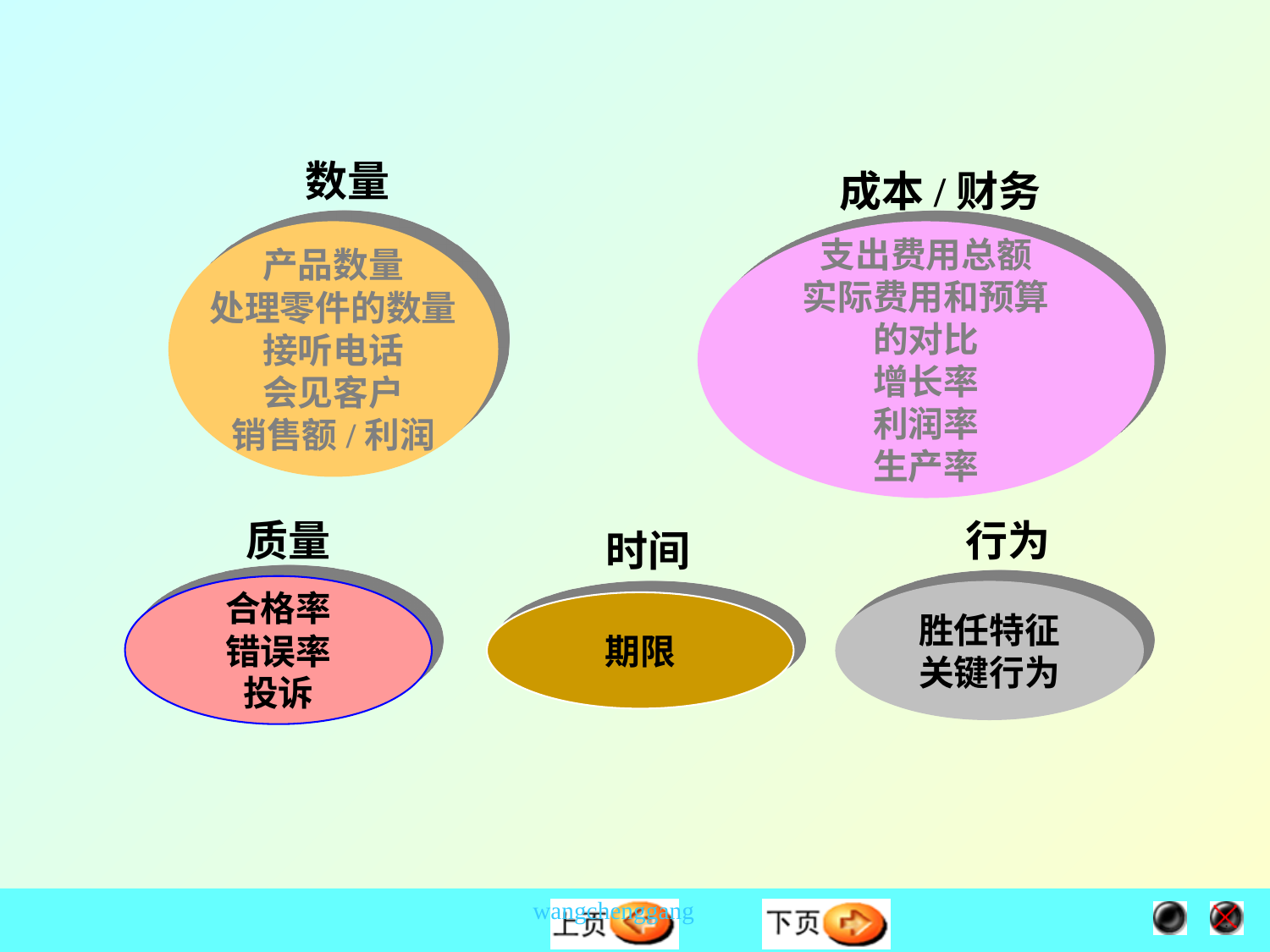

数量
成本/财务
产品数量
处理零件的数量
接听电话
会见客户
销售额/利润
支出费用总额
实际费用和预算
的对比
增长率
利润率
生产率
质量
行为
时间
合格率
错误率
投诉
胜任特征
关键行为
期限
wangchenggang